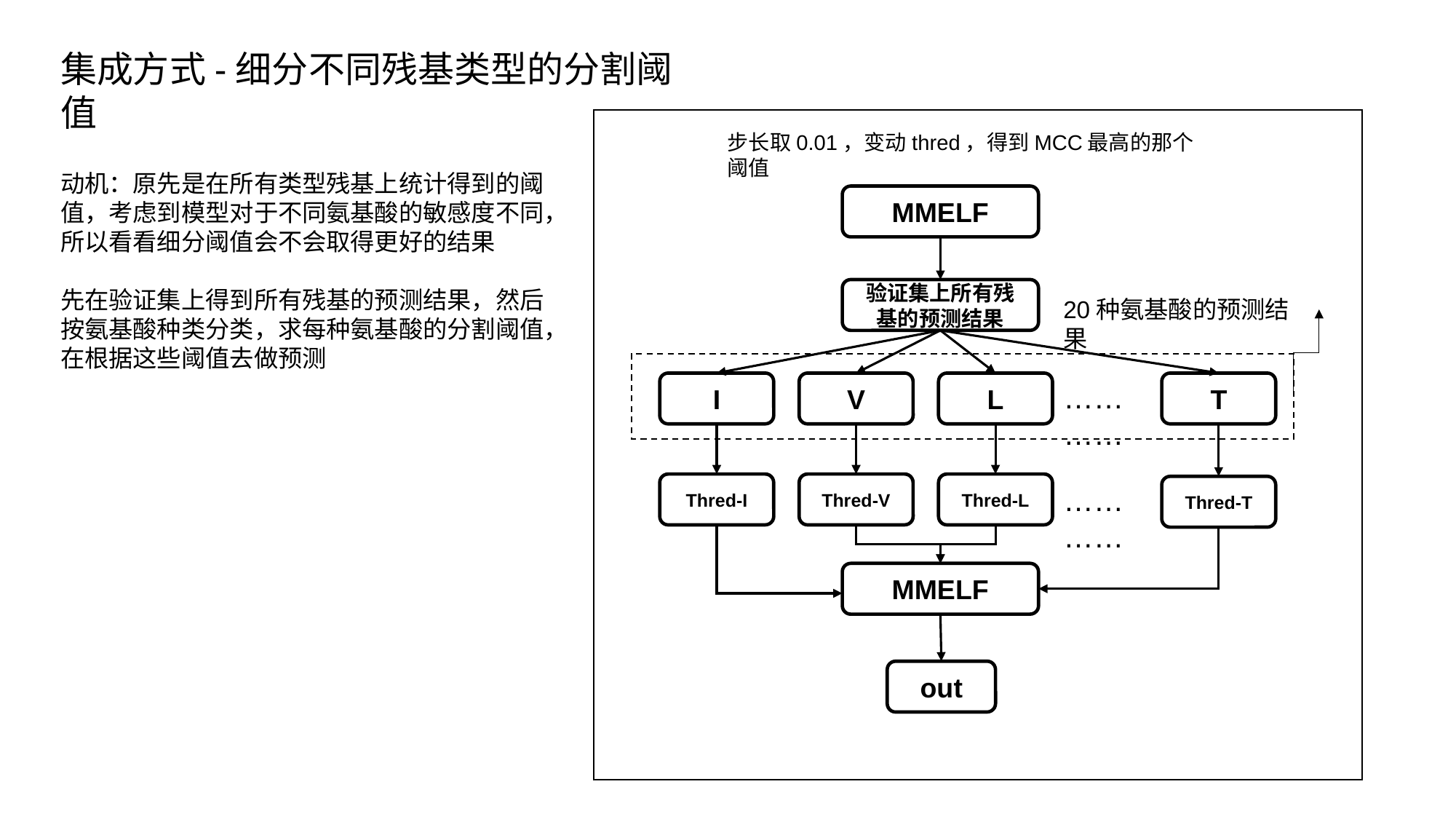

集成方式-细分不同残基类型的分割阈值

步长取0.01，变动thred，得到MCC最高的那个阈值
MMELF
验证集上所有残基的预测结果
…………
T
I
V
L
Thred-I
Thred-V
Thred-L
…………
Thred-T

20种氨基酸的预测结果
MMELF
out
动机：原先是在所有类型残基上统计得到的阈值，考虑到模型对于不同氨基酸的敏感度不同，
所以看看细分阈值会不会取得更好的结果

先在验证集上得到所有残基的预测结果，然后按氨基酸种类分类，求每种氨基酸的分割阈值，在根据这些阈值去做预测